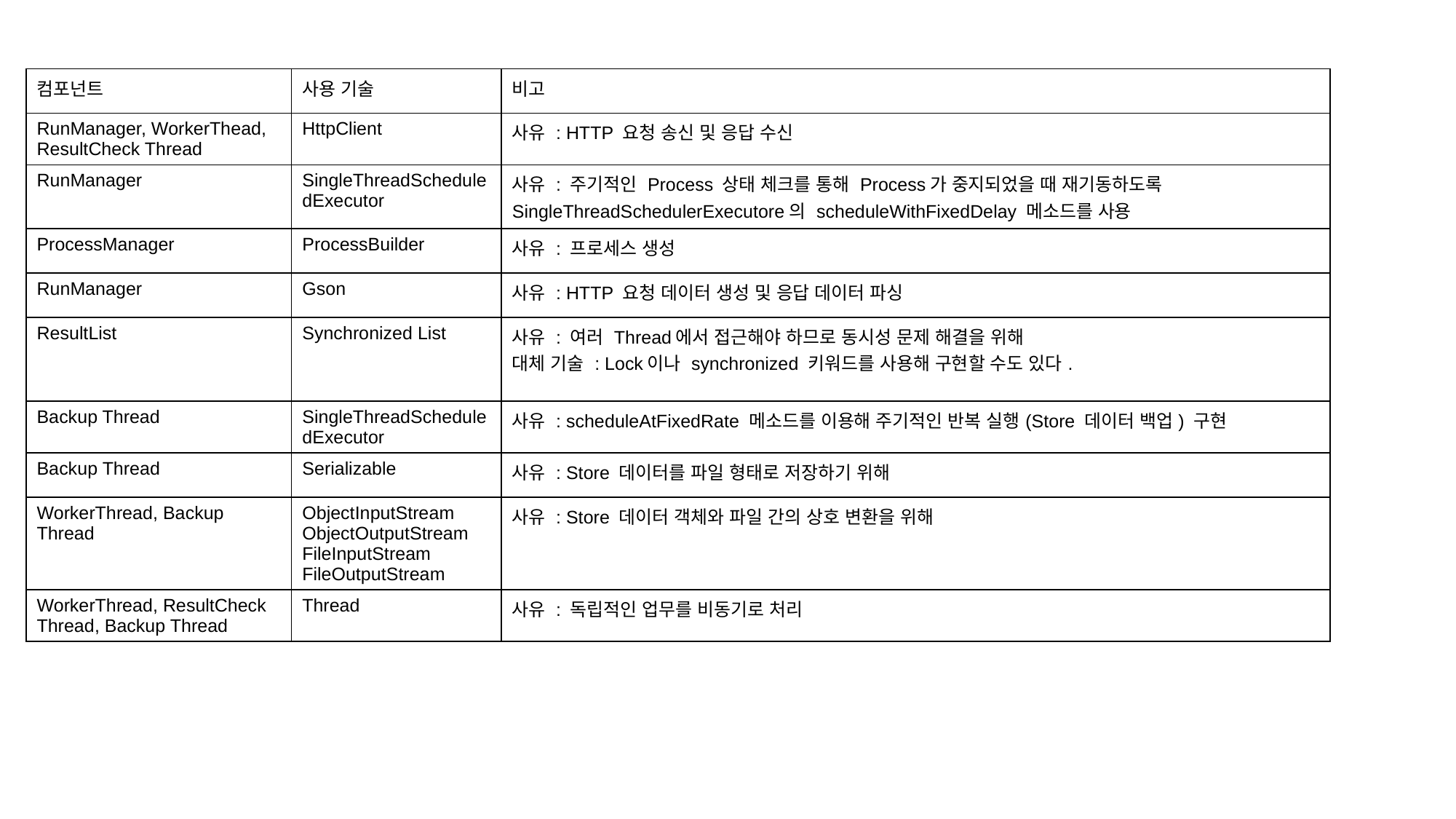

| 컴포넌트 | 사용 기술 | 비고 |
| --- | --- | --- |
| RunManager, WorkerThead, ResultCheck Thread | HttpClient | 사유 : HTTP 요청 송신 및 응답 수신 |
| RunManager | SingleThreadScheduledExecutor | 사유 : 주기적인 Process 상태 체크를 통해 Process가 중지되었을 때 재기동하도록 SingleThreadSchedulerExecutore의 scheduleWithFixedDelay 메소드를 사용 |
| ProcessManager | ProcessBuilder | 사유 : 프로세스 생성 |
| RunManager | Gson | 사유 : HTTP 요청 데이터 생성 및 응답 데이터 파싱 |
| ResultList | Synchronized List | 사유 : 여러 Thread에서 접근해야 하므로 동시성 문제 해결을 위해 대체 기술 : Lock이나 synchronized 키워드를 사용해 구현할 수도 있다. |
| Backup Thread | SingleThreadScheduledExecutor | 사유 : scheduleAtFixedRate 메소드를 이용해 주기적인 반복 실행(Store 데이터 백업) 구현 |
| Backup Thread | Serializable | 사유 : Store 데이터를 파일 형태로 저장하기 위해 |
| WorkerThread, Backup Thread | ObjectInputStream ObjectOutputStream FileInputStream FileOutputStream | 사유 : Store 데이터 객체와 파일 간의 상호 변환을 위해 |
| WorkerThread, ResultCheck Thread, Backup Thread | Thread | 사유 : 독립적인 업무를 비동기로 처리 |